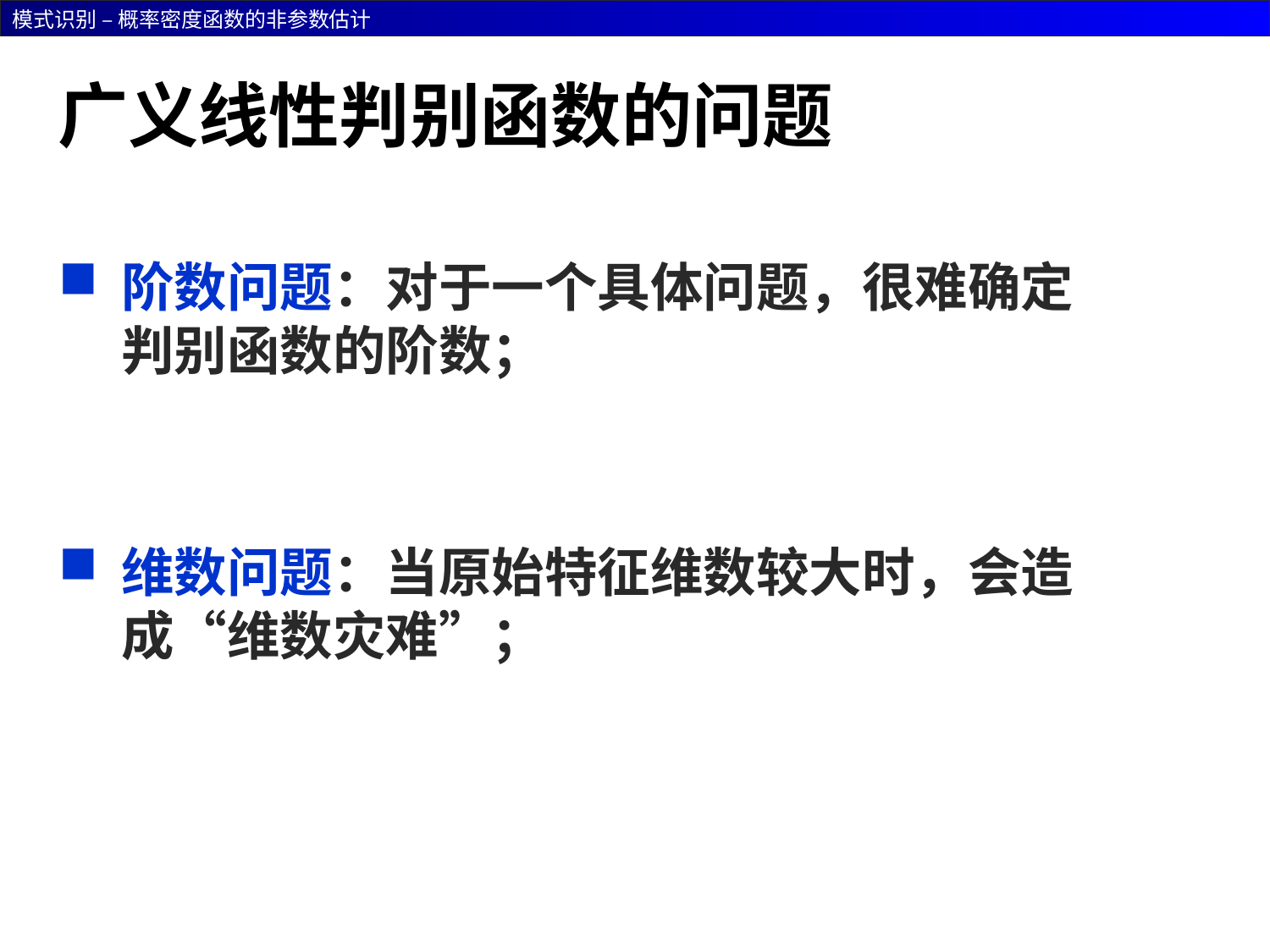

# 广义线性判别函数的问题
阶数问题：对于一个具体问题，很难确定判别函数的阶数；

维数问题：当原始特征维数较大时，会造成“维数灾难”；